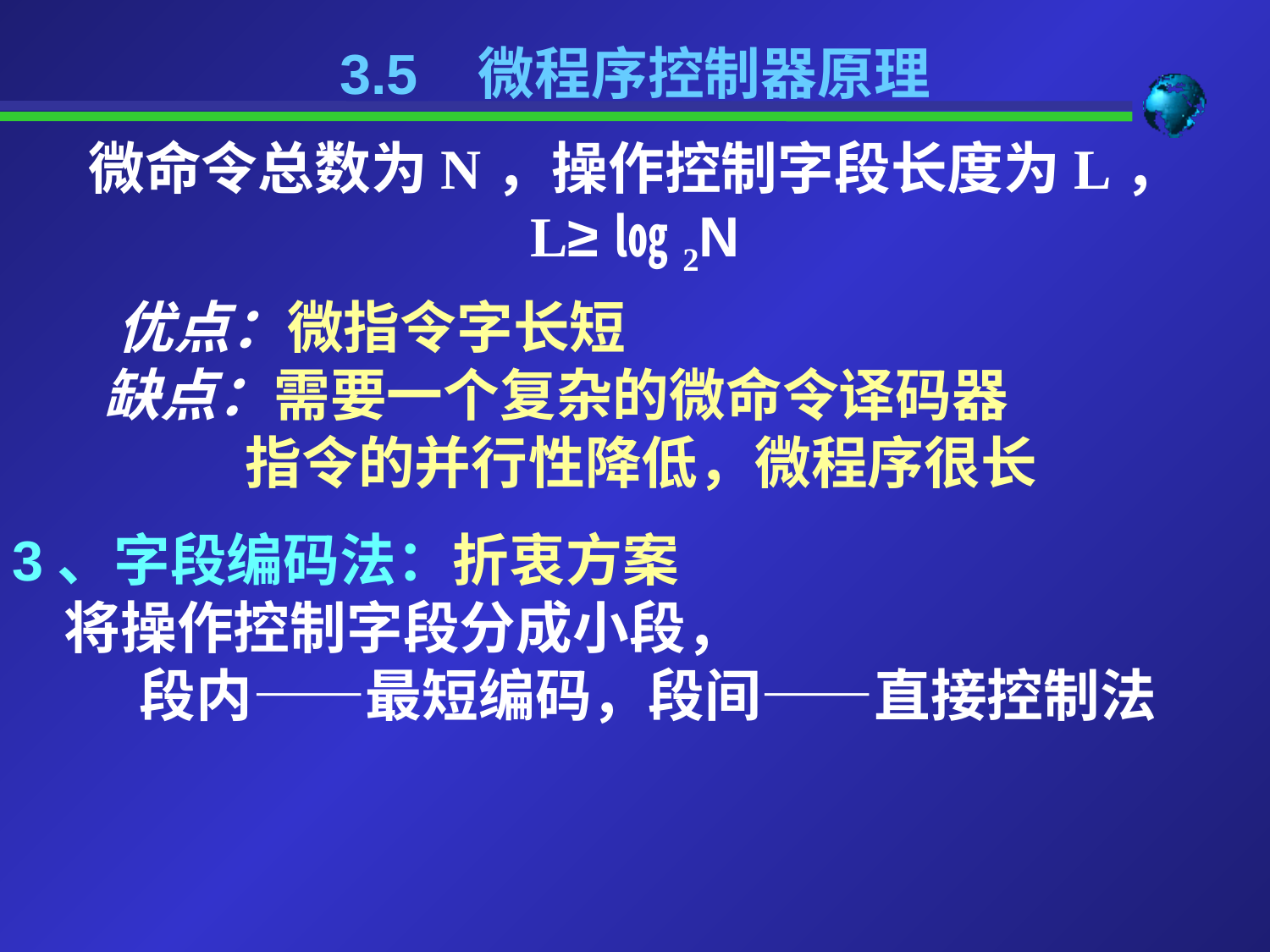

3.5   微程序控制器原理
微命令总数为N，操作控制字段长度为L，
L≥㏒2N
   优点：微指令字长短
   缺点：需要一个复杂的微命令译码器
              指令的并行性降低，微程序很长
3、字段编码法：折衷方案
    将操作控制字段分成小段，
	段内——最短编码，段间——直接控制法
74